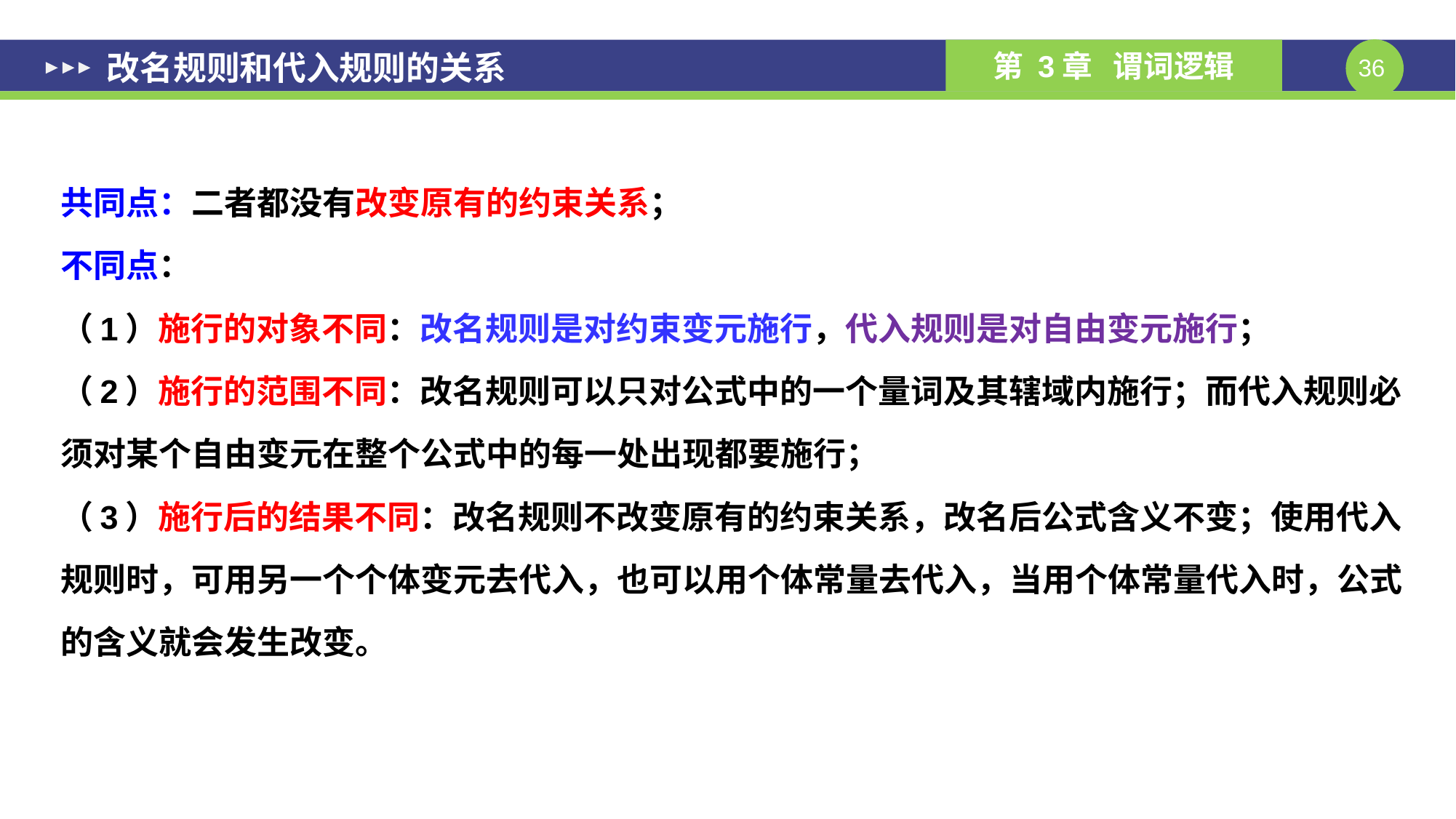

改名规则和代入规则的关系
共同点：二者都没有改变原有的约束关系；
不同点：
（1）施行的对象不同：改名规则是对约束变元施行，代入规则是对自由变元施行；
（2）施行的范围不同：改名规则可以只对公式中的一个量词及其辖域内施行；而代入规则必须对某个自由变元在整个公式中的每一处出现都要施行；
（3）施行后的结果不同：改名规则不改变原有的约束关系，改名后公式含义不变；使用代入规则时，可用另一个个体变元去代入，也可以用个体常量去代入，当用个体常量代入时，公式的含义就会发生改变。